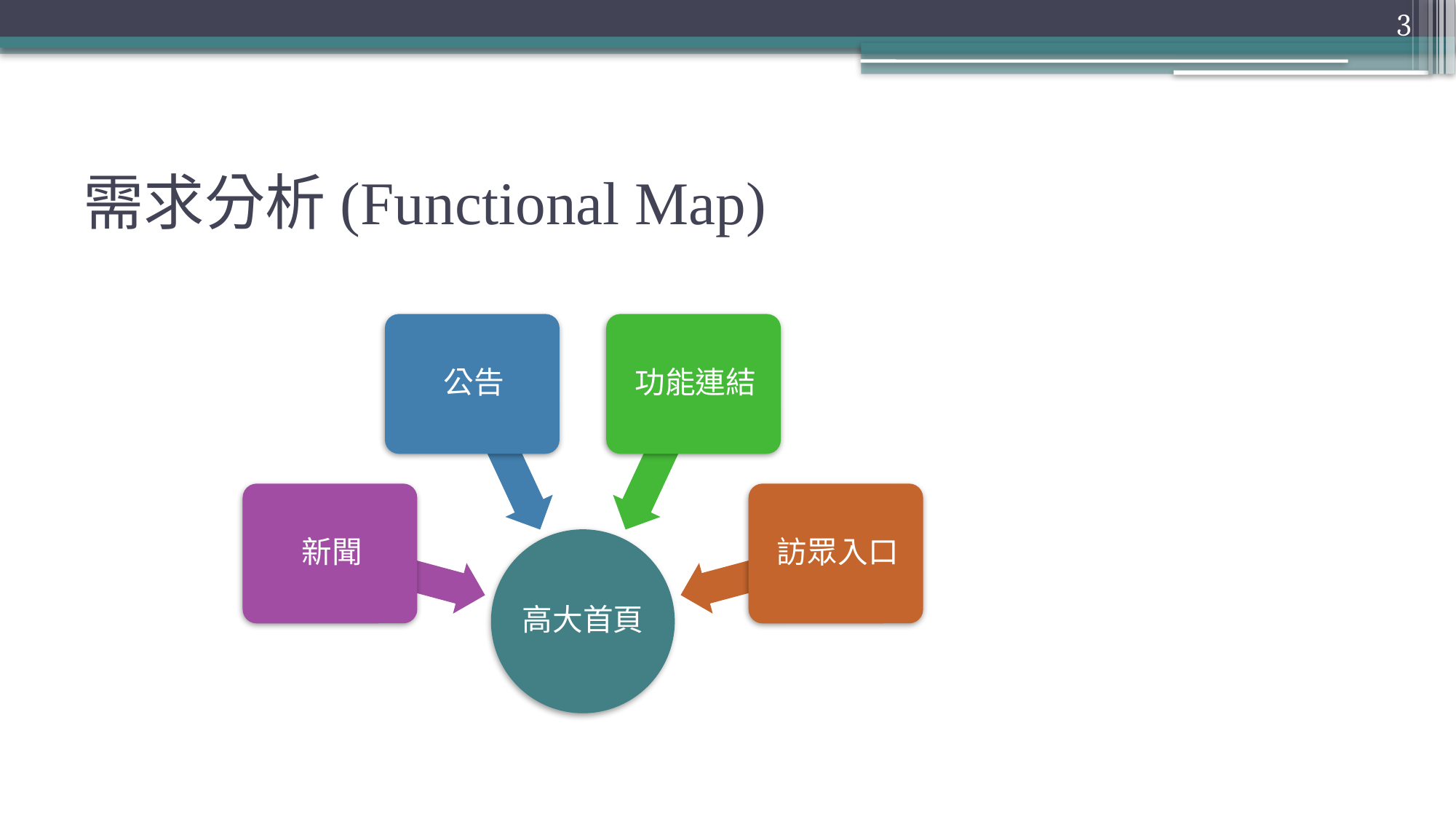

3
# 需求分析(Functional Map)

高大首頁
新聞
公告
功能連結
訪眾入口